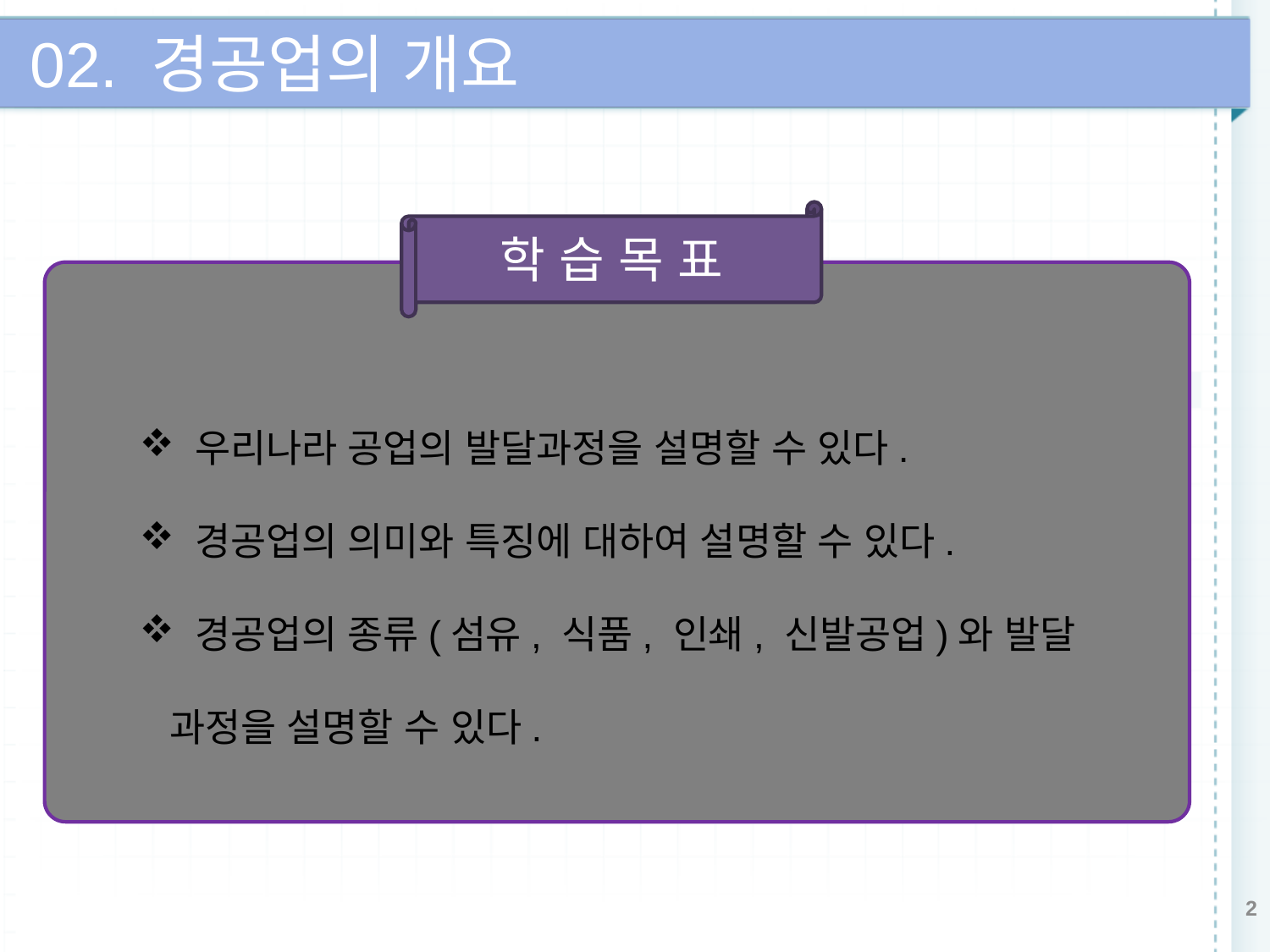

02. 경공업의 개요

학 습 목 표

 우리나라 공업의 발달과정을 설명할 수 있다.
 경공업의 의미와 특징에 대하여 설명할 수 있다.
 경공업의 종류(섬유, 식품, 인쇄, 신발공업)와 발달 과정을 설명할 수 있다.

2